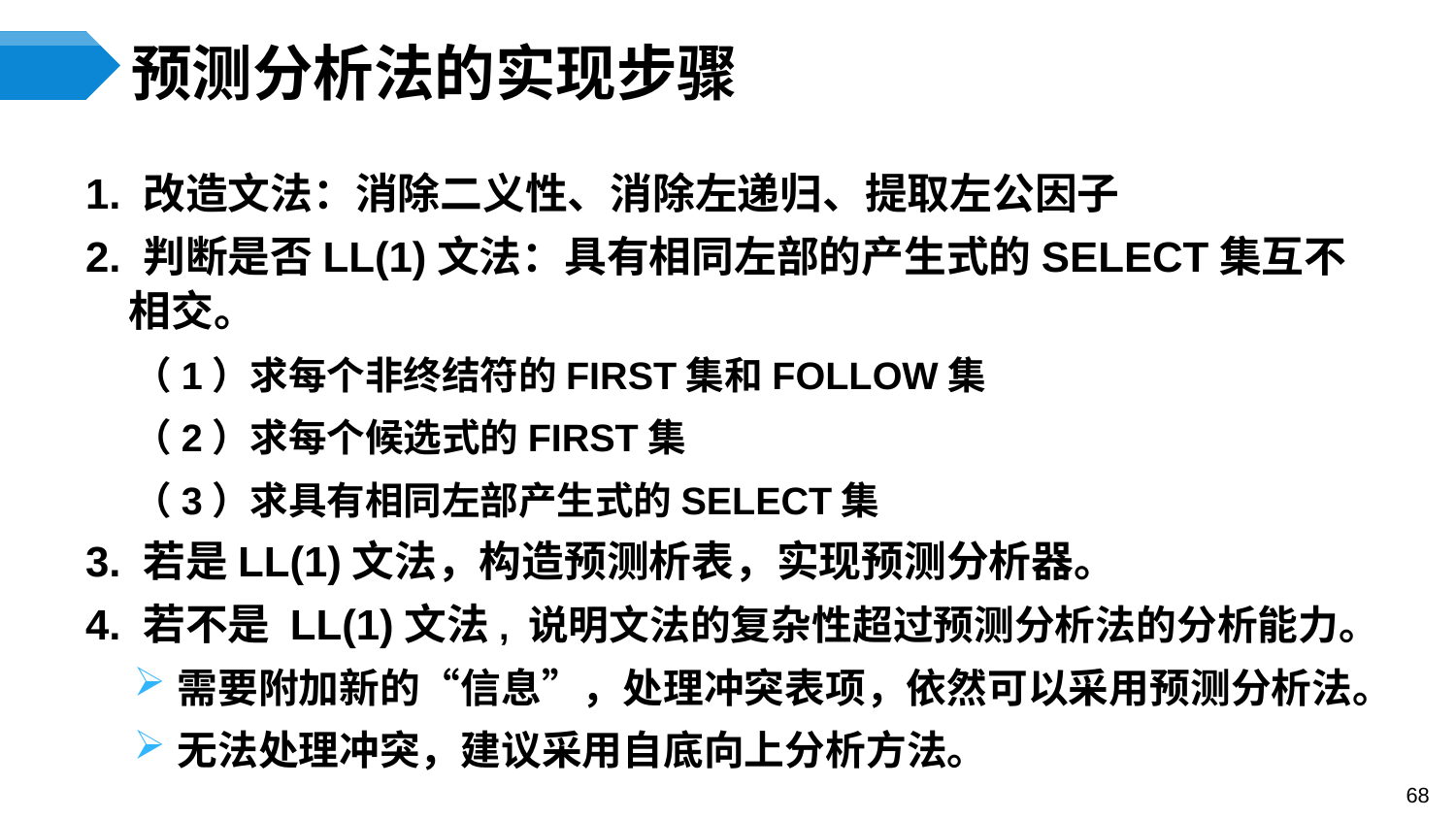

# 预测分析法的实现步骤
1. 改造文法：消除二义性、消除左递归、提取左公因子
2. 判断是否LL(1)文法：具有相同左部的产生式的SELECT集互不相交。
（1）求每个非终结符的FIRST集和FOLLOW集
（2）求每个候选式的FIRST集
（3）求具有相同左部产生式的SELECT集
3. 若是LL(1)文法，构造预测析表，实现预测分析器。
4. 若不是 LL(1)文法, 说明文法的复杂性超过预测分析法的分析能力。
需要附加新的“信息”，处理冲突表项，依然可以采用预测分析法。
无法处理冲突，建议采用自底向上分析方法。
68